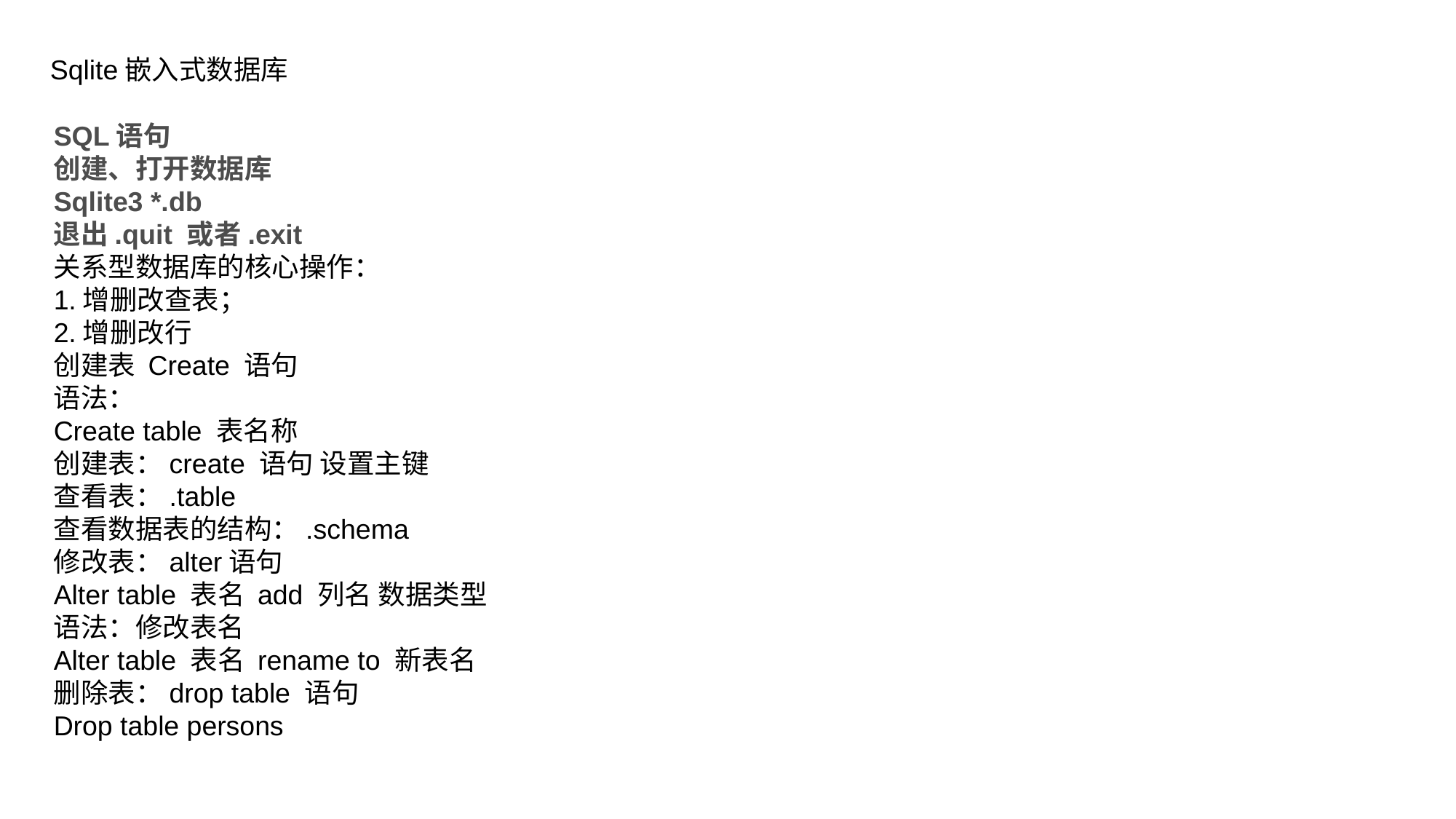

Sqlite嵌入式数据库
SQL语句创建、打开数据库Sqlite3 *.db退出.quit 或者.exit
关系型数据库的核心操作：
1.增删改查表；
2.增删改行
创建表 Create 语句
语法：
Create table 表名称
创建表：create 语句 设置主键
查看表：.table
查看数据表的结构：.schema
修改表：alter语句
Alter table 表名 add 列名 数据类型
语法：修改表名
Alter table 表名 rename to 新表名
删除表：drop table 语句
Drop table persons